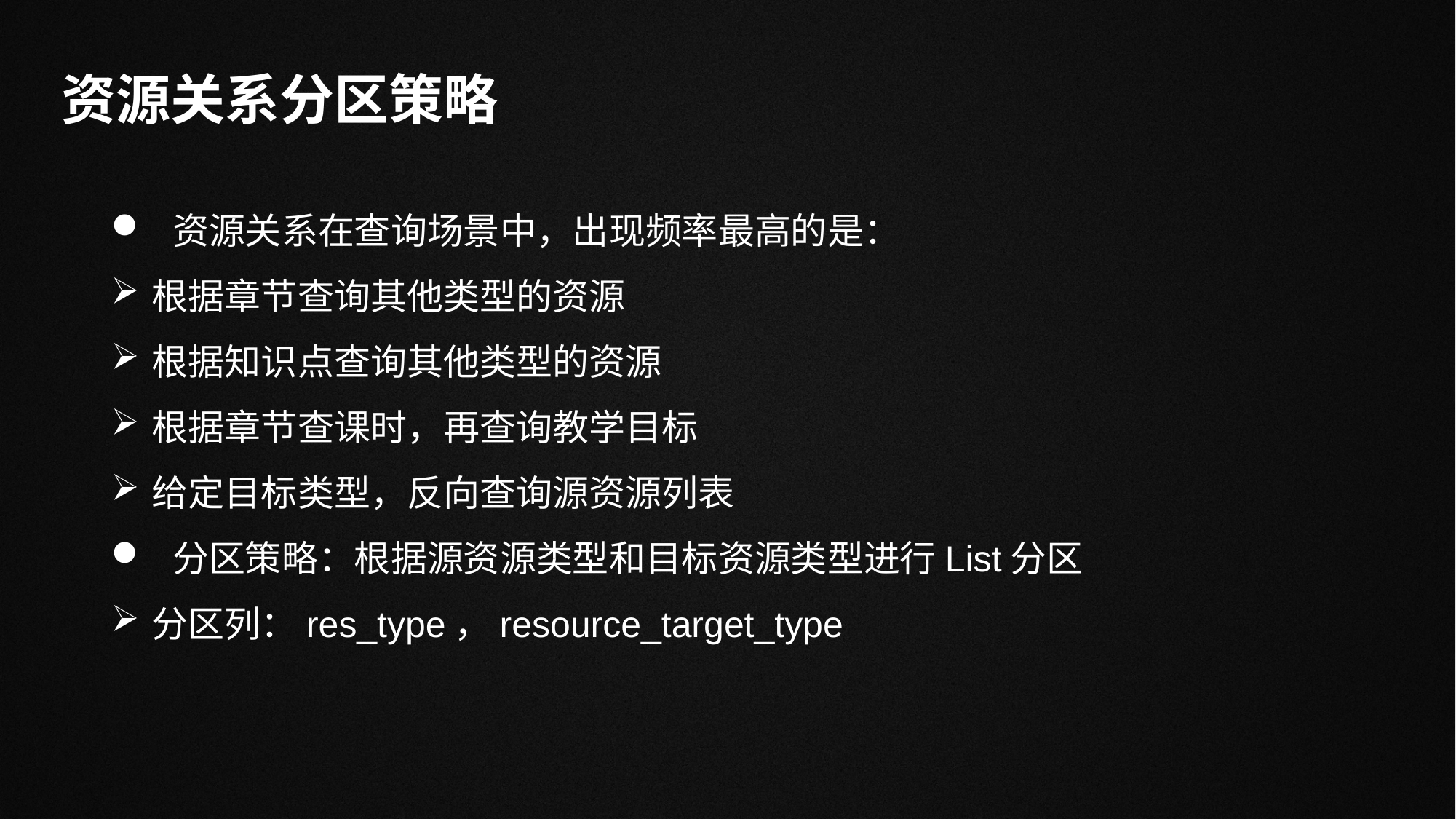

资源关系分区策略
资源关系在查询场景中，出现频率最高的是：
根据章节查询其他类型的资源
根据知识点查询其他类型的资源
根据章节查课时，再查询教学目标
给定目标类型，反向查询源资源列表
分区策略：根据源资源类型和目标资源类型进行List分区
分区列：res_type，resource_target_type